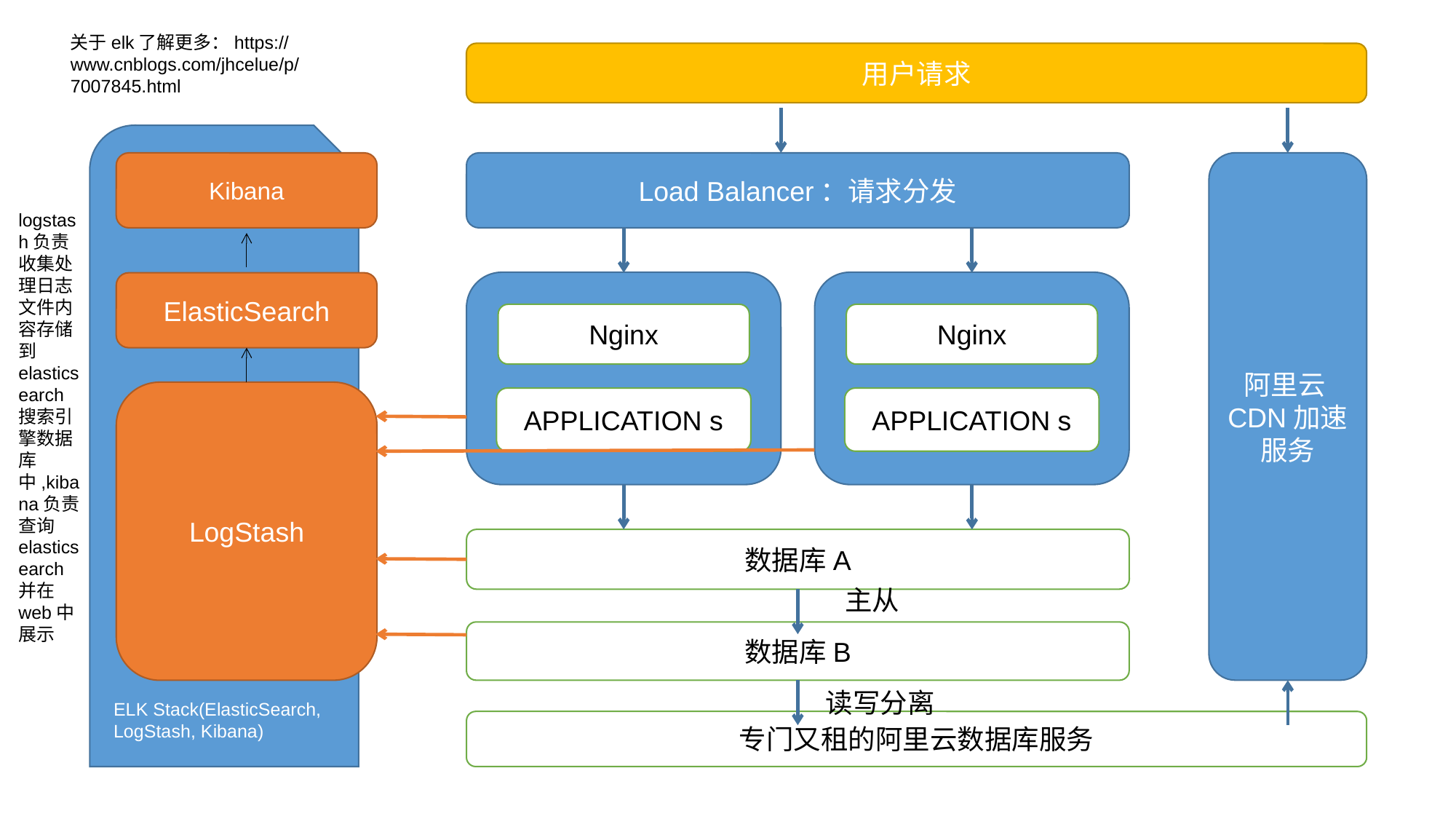

关于elk了解更多：https://www.cnblogs.com/jhcelue/p/7007845.html
用户请求

ELK Stack(ElasticSearch, LogStash, Kibana)
Kibana
Load Balancer：请求分发
阿里云CDN加速服务
logstash负责收集处理日志文件内容存储到elasticsearch搜索引擎数据库中,kibana负责查询elasticsearch并在web中展示

ElasticSearch
Nginx
Nginx
LogStash
APPLICATION s
APPLICATION s
数据库A
主从
数据库B
读写分离
专门又租的阿里云数据库服务